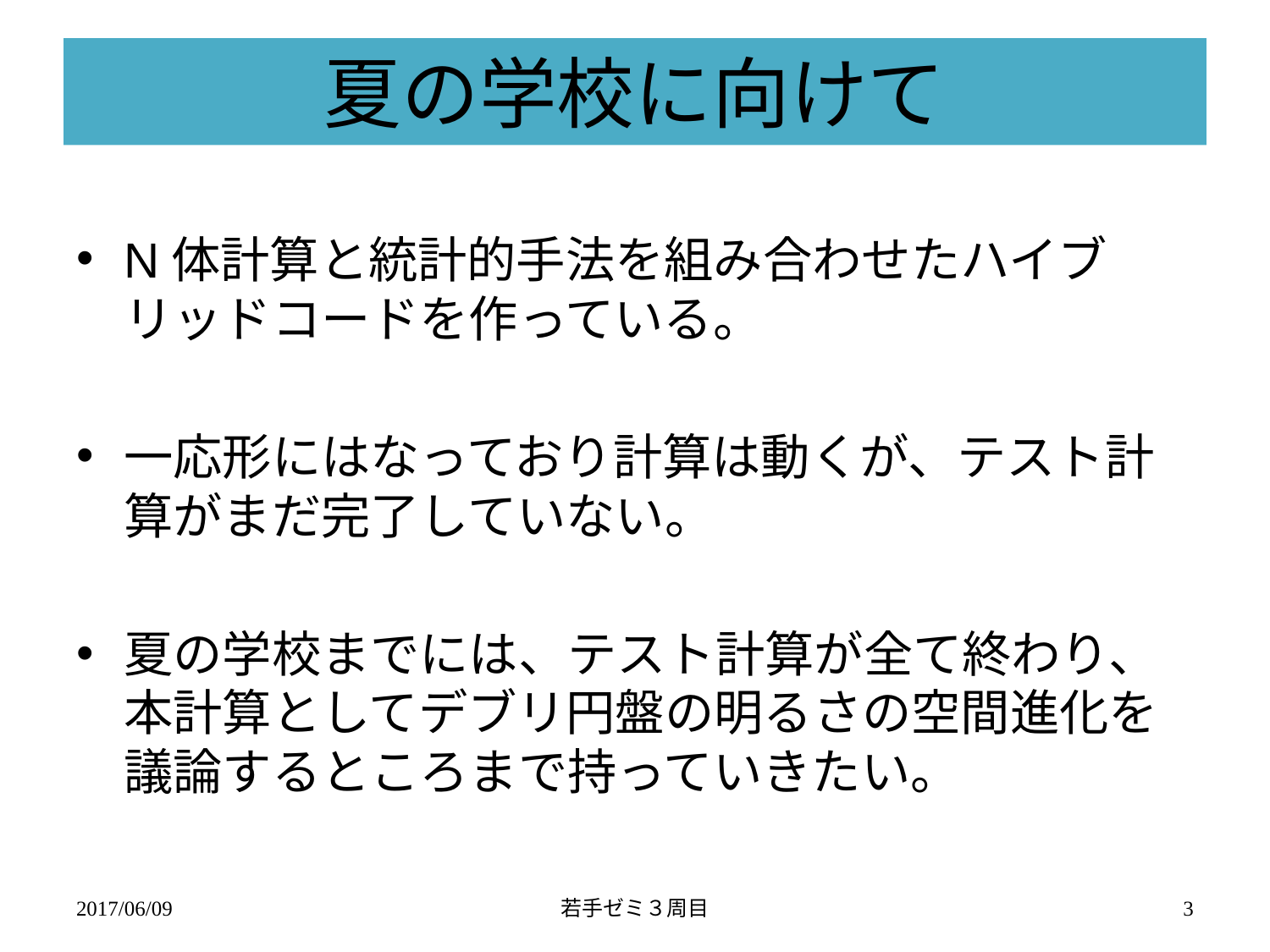

# 夏の学校に向けて
N体計算と統計的手法を組み合わせたハイブリッドコードを作っている。

一応形にはなっており計算は動くが、テスト計算がまだ完了していない。

夏の学校までには、テスト計算が全て終わり、本計算としてデブリ円盤の明るさの空間進化を議論するところまで持っていきたい。
2017/06/09
若手ゼミ３周目
3